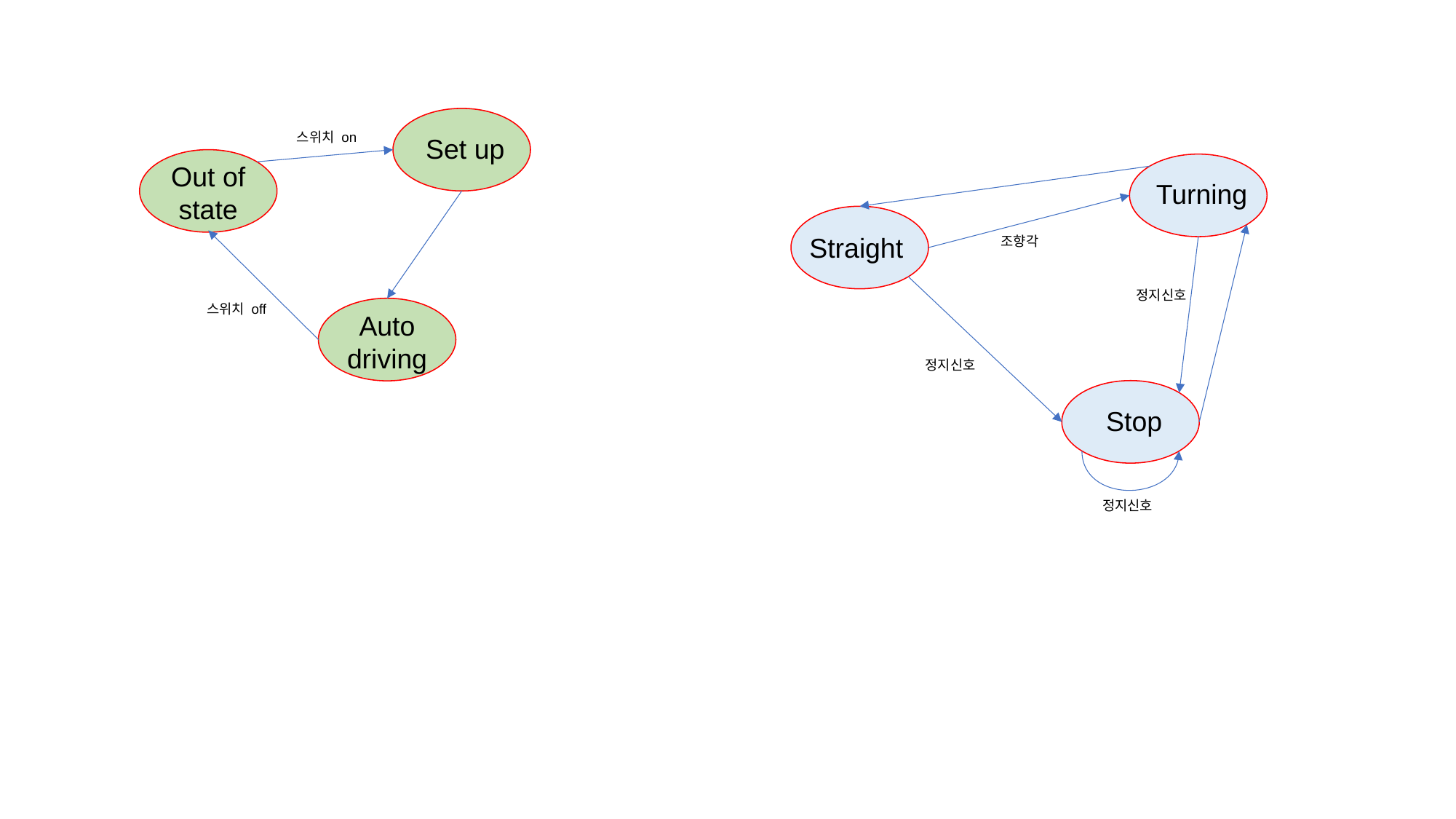

Set up
스위치 on

Out of
state

Turning

Straight
조향각
정지신호
스위치 off

Auto
driving
정지신호

Stop
정지신호